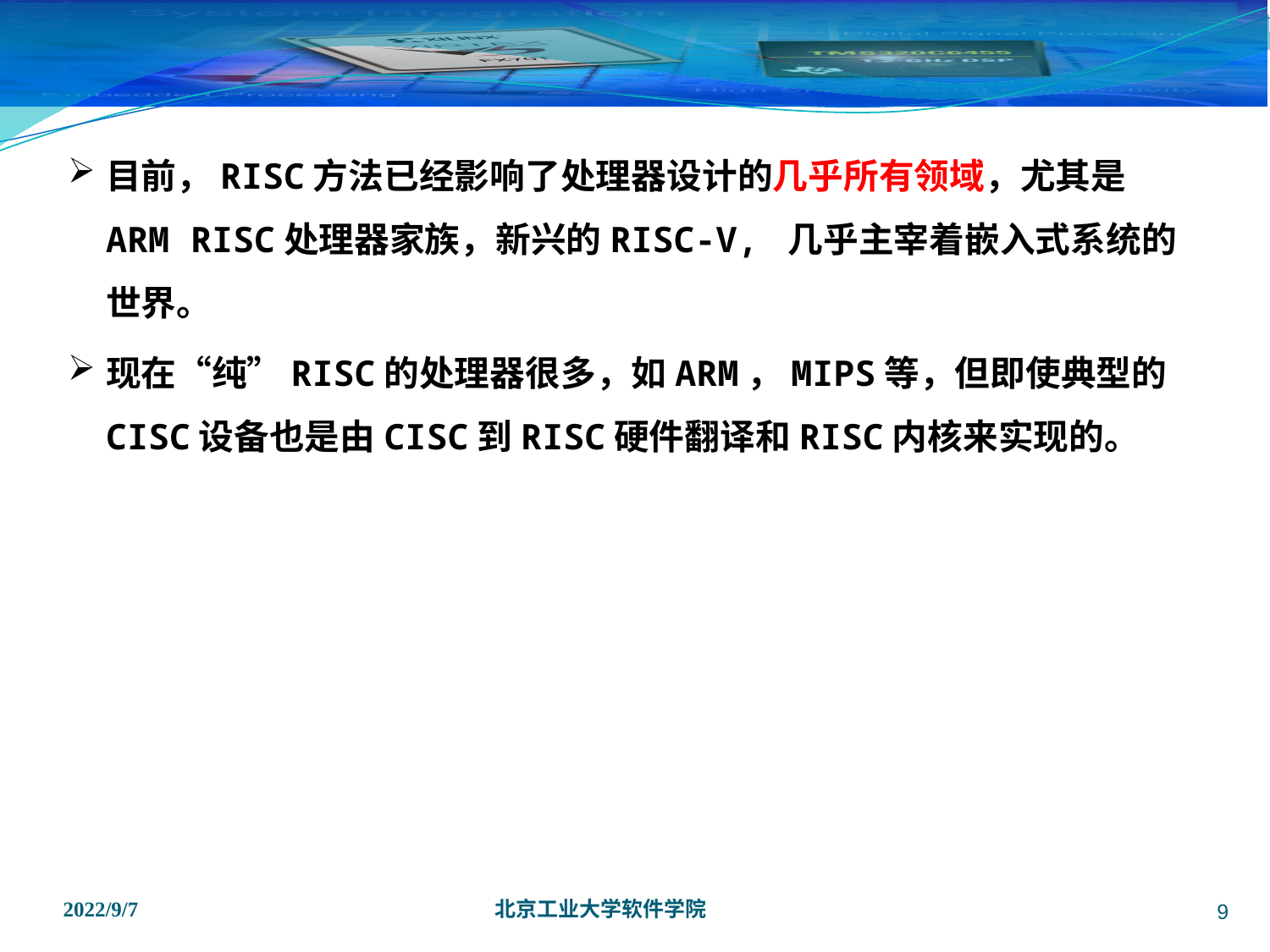

目前，RISC方法已经影响了处理器设计的几乎所有领域，尤其是ARM RISC处理器家族，新兴的RISC-V, 几乎主宰着嵌入式系统的世界。
现在“纯”RISC的处理器很多，如ARM，MIPS等，但即使典型的CISC设备也是由CISC到RISC硬件翻译和RISC内核来实现的。